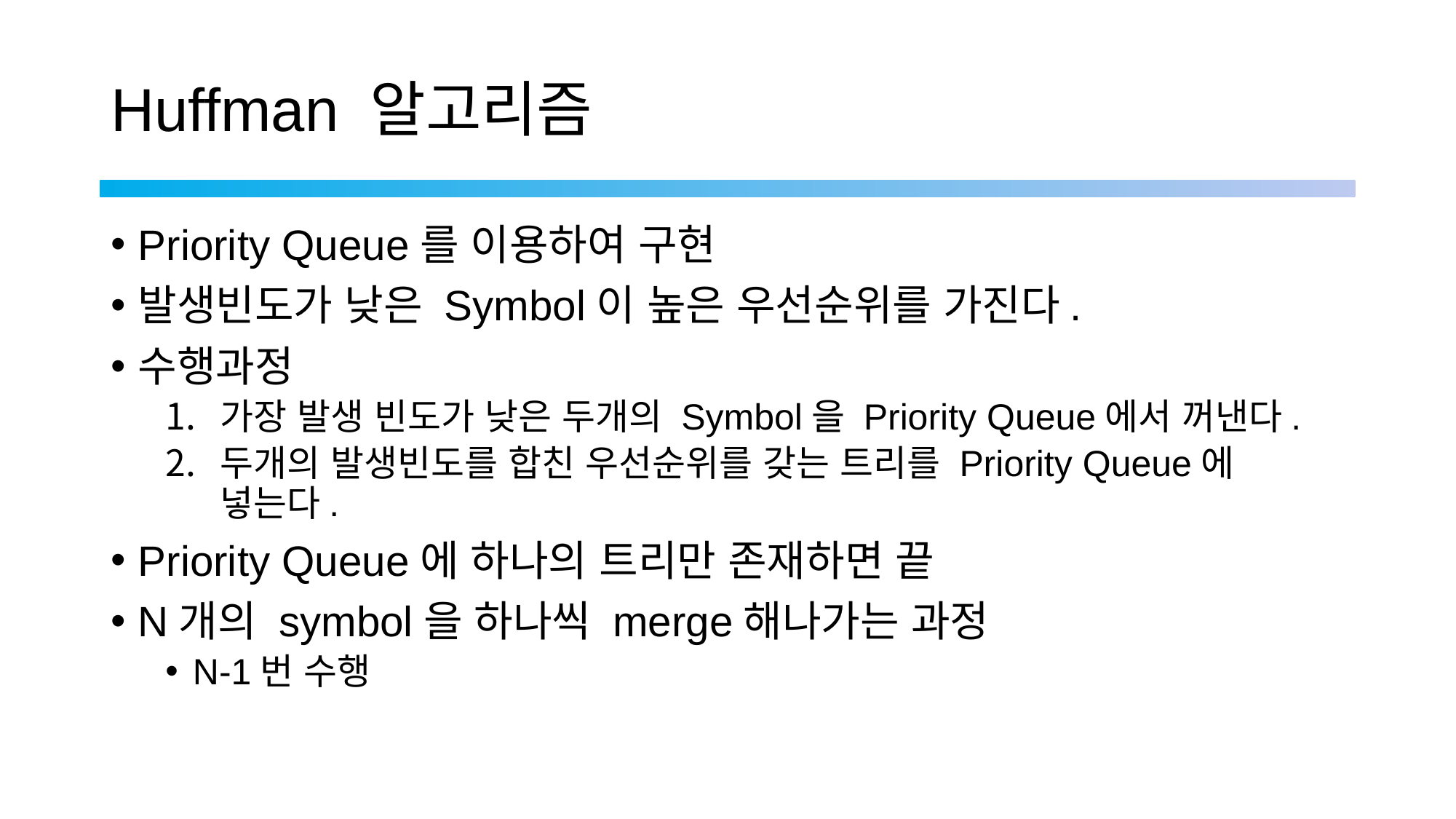

# Huffman 알고리즘
Priority Queue를 이용하여 구현
발생빈도가 낮은 Symbol이 높은 우선순위를 가진다.
수행과정
가장 발생 빈도가 낮은 두개의 Symbol을 Priority Queue에서 꺼낸다.
두개의 발생빈도를 합친 우선순위를 갖는 트리를 Priority Queue에 넣는다.
Priority Queue에 하나의 트리만 존재하면 끝
N개의 symbol을 하나씩 merge해나가는 과정
N-1번 수행